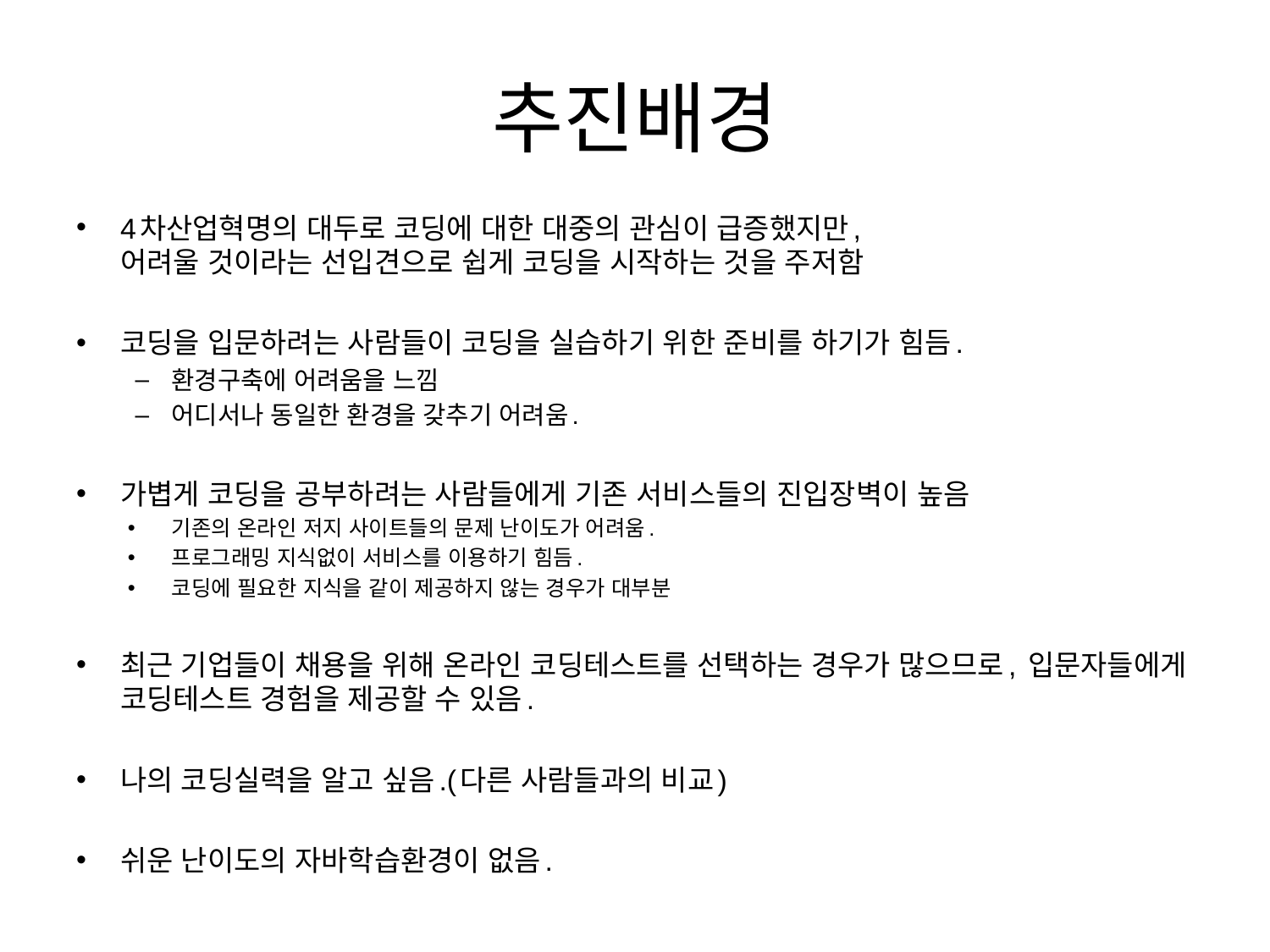

# 추진배경
4차산업혁명의 대두로 코딩에 대한 대중의 관심이 급증했지만,
어려울 것이라는 선입견으로 쉽게 코딩을 시작하는 것을 주저함

코딩을 입문하려는 사람들이 코딩을 실습하기 위한 준비를 하기가 힘듬.
환경구축에 어려움을 느낌
어디서나 동일한 환경을 갖추기 어려움.

가볍게 코딩을 공부하려는 사람들에게 기존 서비스들의 진입장벽이 높음
기존의 온라인 저지 사이트들의 문제 난이도가 어려움.
프로그래밍 지식없이 서비스를 이용하기 힘듬.
코딩에 필요한 지식을 같이 제공하지 않는 경우가 대부분

최근 기업들이 채용을 위해 온라인 코딩테스트를 선택하는 경우가 많으므로, 입문자들에게 코딩테스트 경험을 제공할 수 있음.

나의 코딩실력을 알고 싶음.(다른 사람들과의 비교)

쉬운 난이도의 자바학습환경이 없음.